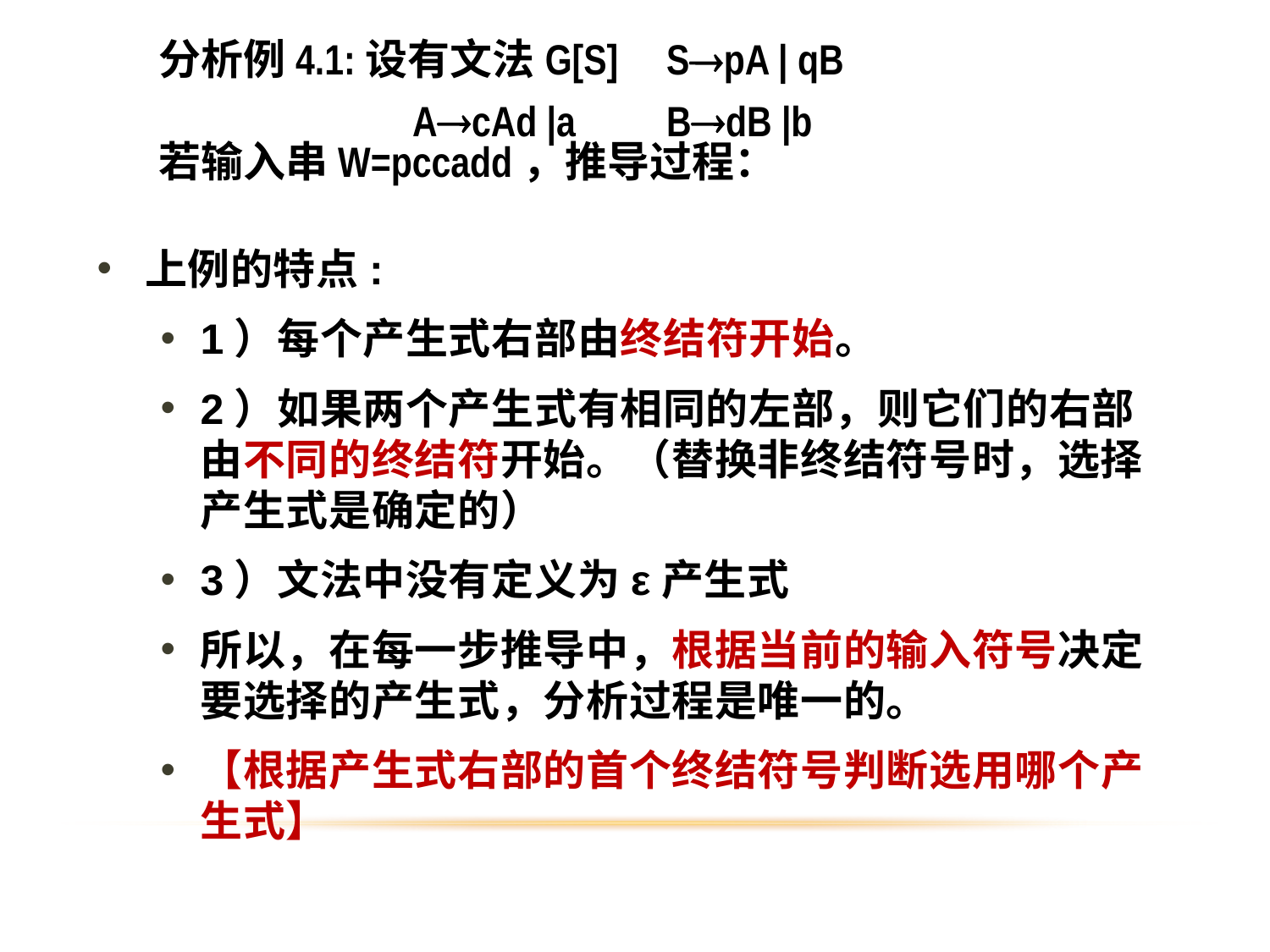

分析例4.1:设有文法G[S] 	S→pA | qB
			A→cAd |a 	B→dB |b
	若输入串W=pccadd，推导过程：
上例的特点:
1）每个产生式右部由终结符开始。
2）如果两个产生式有相同的左部，则它们的右部由不同的终结符开始。（替换非终结符号时，选择产生式是确定的）
3）文法中没有定义为ε产生式
所以，在每一步推导中，根据当前的输入符号决定要选择的产生式，分析过程是唯一的。
【根据产生式右部的首个终结符号判断选用哪个产生式】